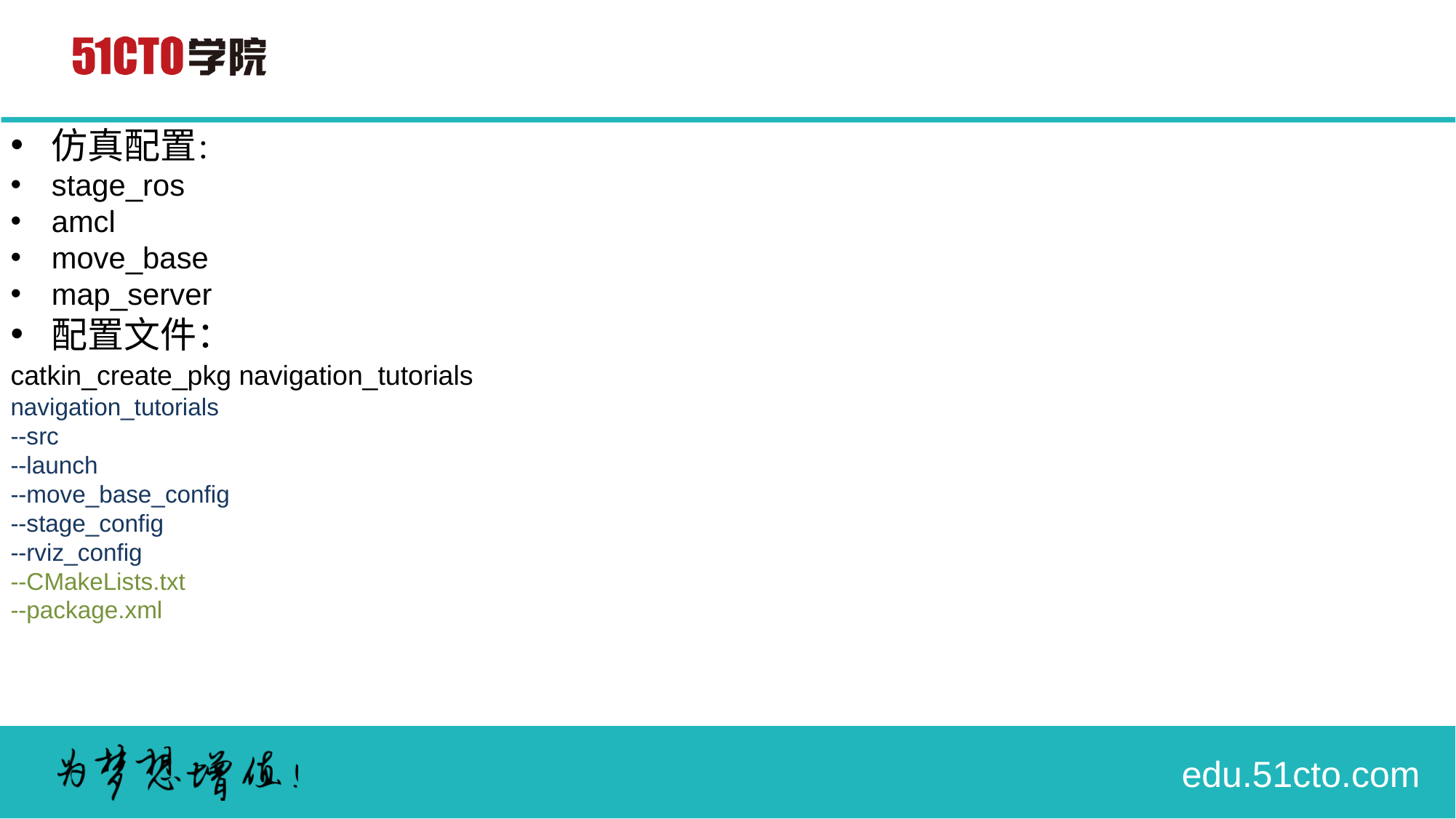

仿真配置：
stage_ros
amcl
move_base
map_server
配置文件：
catkin_create_pkg navigation_tutorials
navigation_tutorials
--src
--launch
--move_base_config
--stage_config
--rviz_config
--CMakeLists.txt
--package.xml